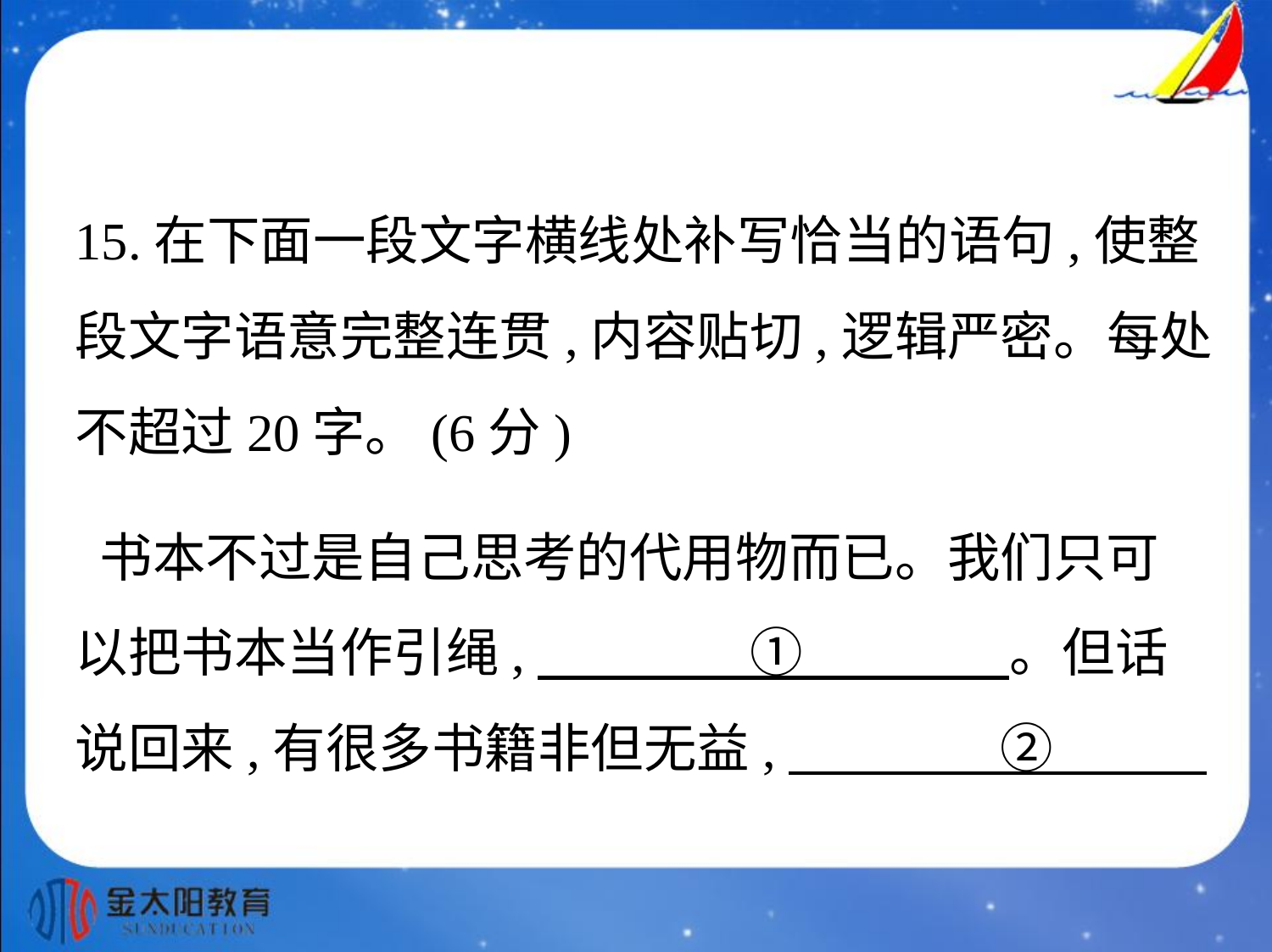

15.在下面一段文字横线处补写恰当的语句,使整
段文字语意完整连贯,内容贴切,逻辑严密。每处
不超过20字。(6分)
 书本不过是自己思考的代用物而已。我们只可
以把书本当作引绳,　　　　①　　　    。但话
说回来,有很多书籍非但无益,　　　　②